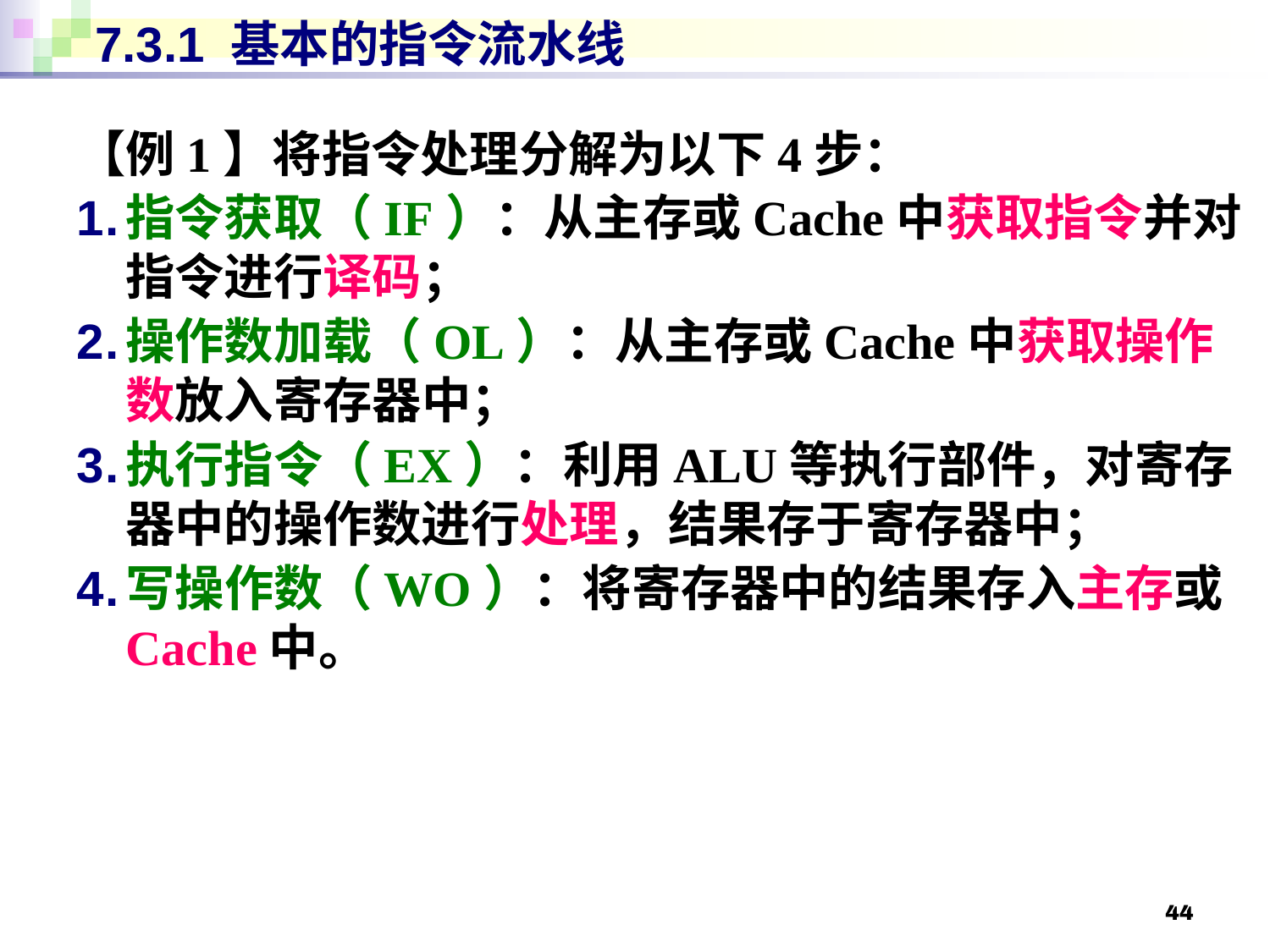

# 7.3.1 基本的指令流水线
【例1】将指令处理分解为以下4步：
指令获取（IF）：从主存或Cache中获取指令并对指令进行译码；
操作数加载（OL）：从主存或Cache中获取操作数放入寄存器中；
执行指令（EX）：利用ALU等执行部件，对寄存器中的操作数进行处理，结果存于寄存器中；
写操作数（WO）：将寄存器中的结果存入主存或Cache中。
44